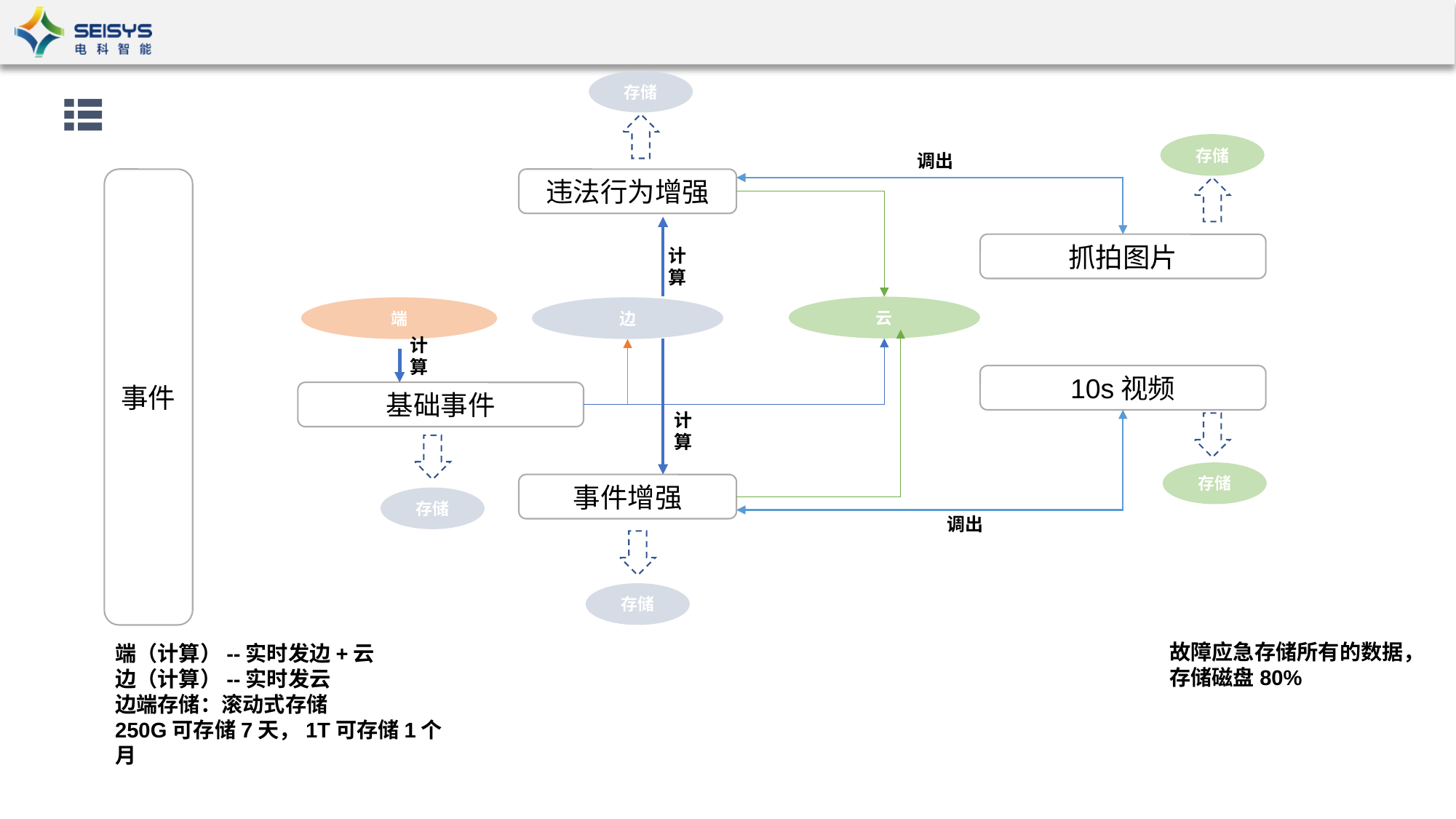

存储

存储
调出
事件
违法行为增强

抓拍图片
计
算
云
端
边
计
算
10s视频
基础事件
计
算

存储
事件增强
存储
调出

存储
故障应急存储所有的数据，存储磁盘80%
端（计算）--实时发边+云
边（计算）--实时发云
边端存储：滚动式存储
250G可存储7天，1T可存储1个月